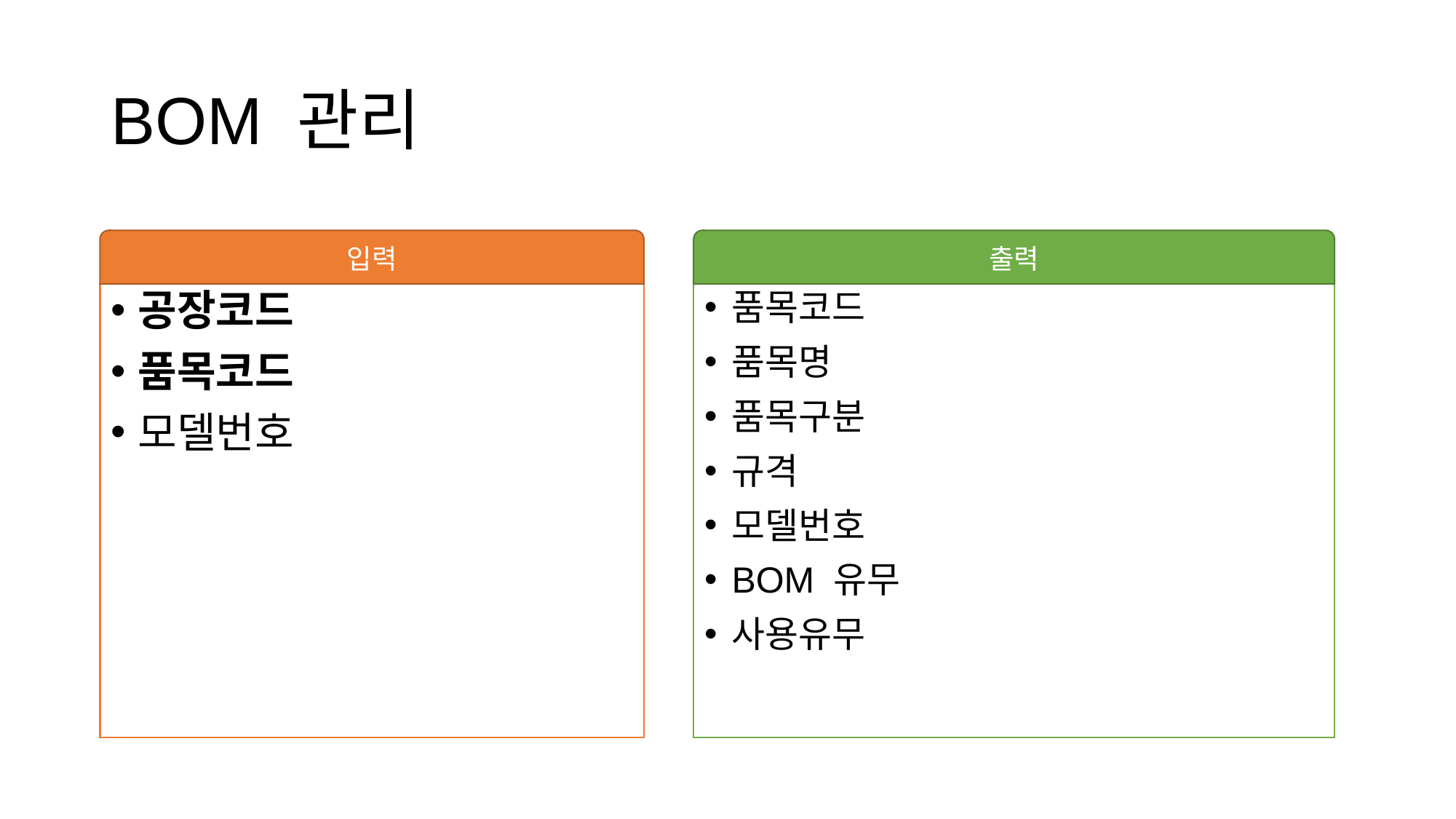

# BOM 관리
입력
출력
공장코드
품목코드
모델번호
품목코드
품목명
품목구분
규격
모델번호
BOM 유무
사용유무